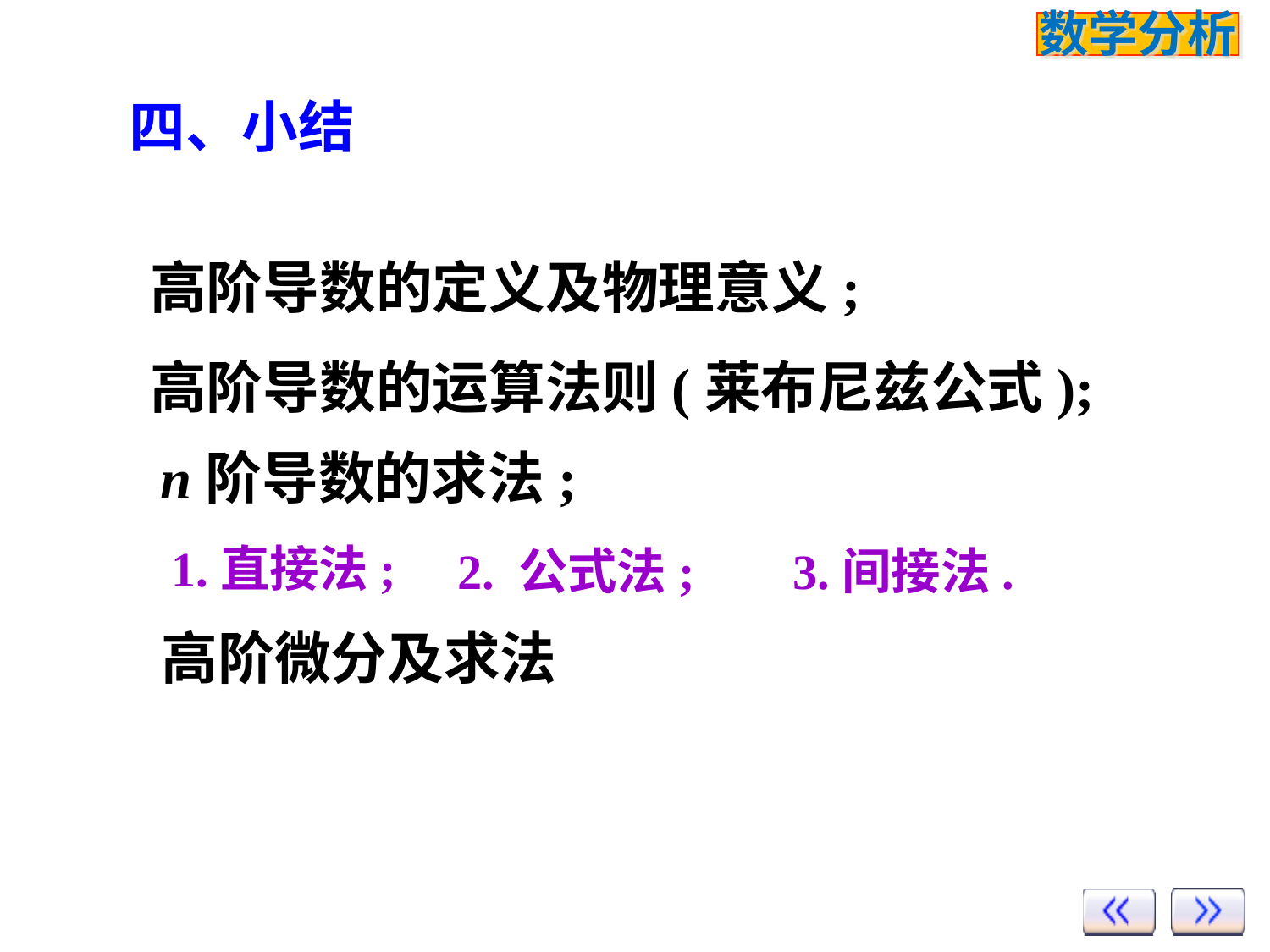

# 四、小结
高阶导数的定义及物理意义;
高阶导数的运算法则(莱布尼兹公式);
n阶导数的求法;
1.直接法;
2. 公式法;        3.间接法.
高阶微分及求法